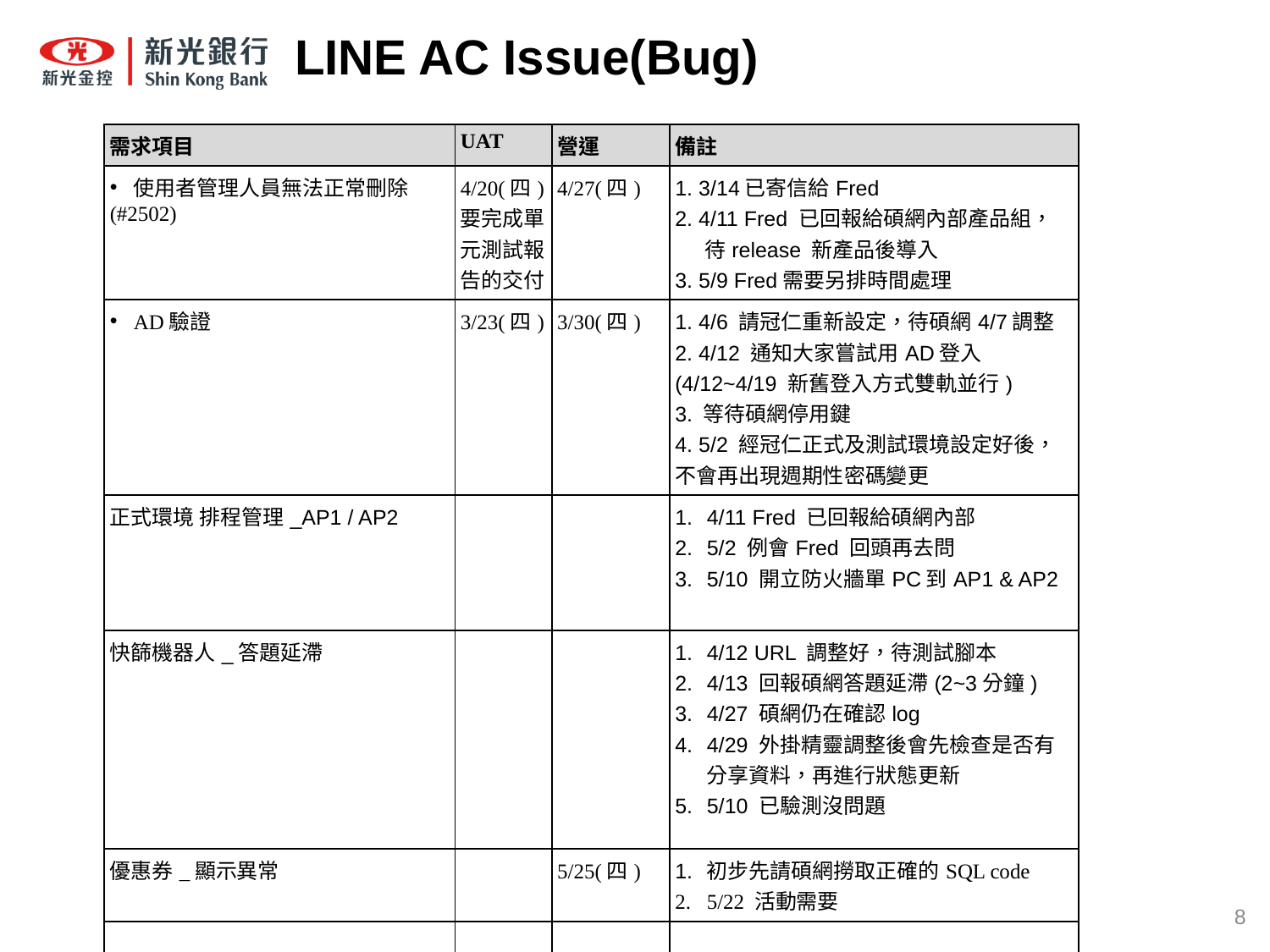

# LINE AC Issue(Bug)
| 需求項目 | UAT | 營運 | 備註 |
| --- | --- | --- | --- |
| 使用者管理人員無法正常刪除 (#2502) | 4/20(四)要完成單元測試報告的交付 | 4/27(四) | 1. 3/14已寄信給Fred 2. 4/11 Fred 已回報給碩網內部產品組， 待release 新產品後導入 3. 5/9 Fred需要另排時間處理 |
| AD驗證 | 3/23(四) | 3/30(四) | 1. 4/6 請冠仁重新設定，待碩網4/7調整 2. 4/12 通知大家嘗試用AD登入 (4/12~4/19 新舊登入方式雙軌並行) 3. 等待碩網停用鍵 4. 5/2 經冠仁正式及測試環境設定好後，不會再出現週期性密碼變更 |
| 正式環境 排程管理\_AP1 / AP2 |  |  | 4/11 Fred 已回報給碩網內部 5/2 例會Fred 回頭再去問 5/10 開立防火牆單PC到AP1 & AP2 |
| 快篩機器人\_答題延滯 |  |  | 4/12 URL 調整好，待測試腳本 4/13 回報碩網答題延滯(2~3分鐘) 4/27 碩網仍在確認log 4/29 外掛精靈調整後會先檢查是否有分享資料，再進行狀態更新 5/10 已驗測沒問題 |
| 優惠券\_顯示異常 |  | 5/25(四) | 初步先請碩網撈取正確的SQL code 5/22 活動需要 |
|  |  |  |  |
8